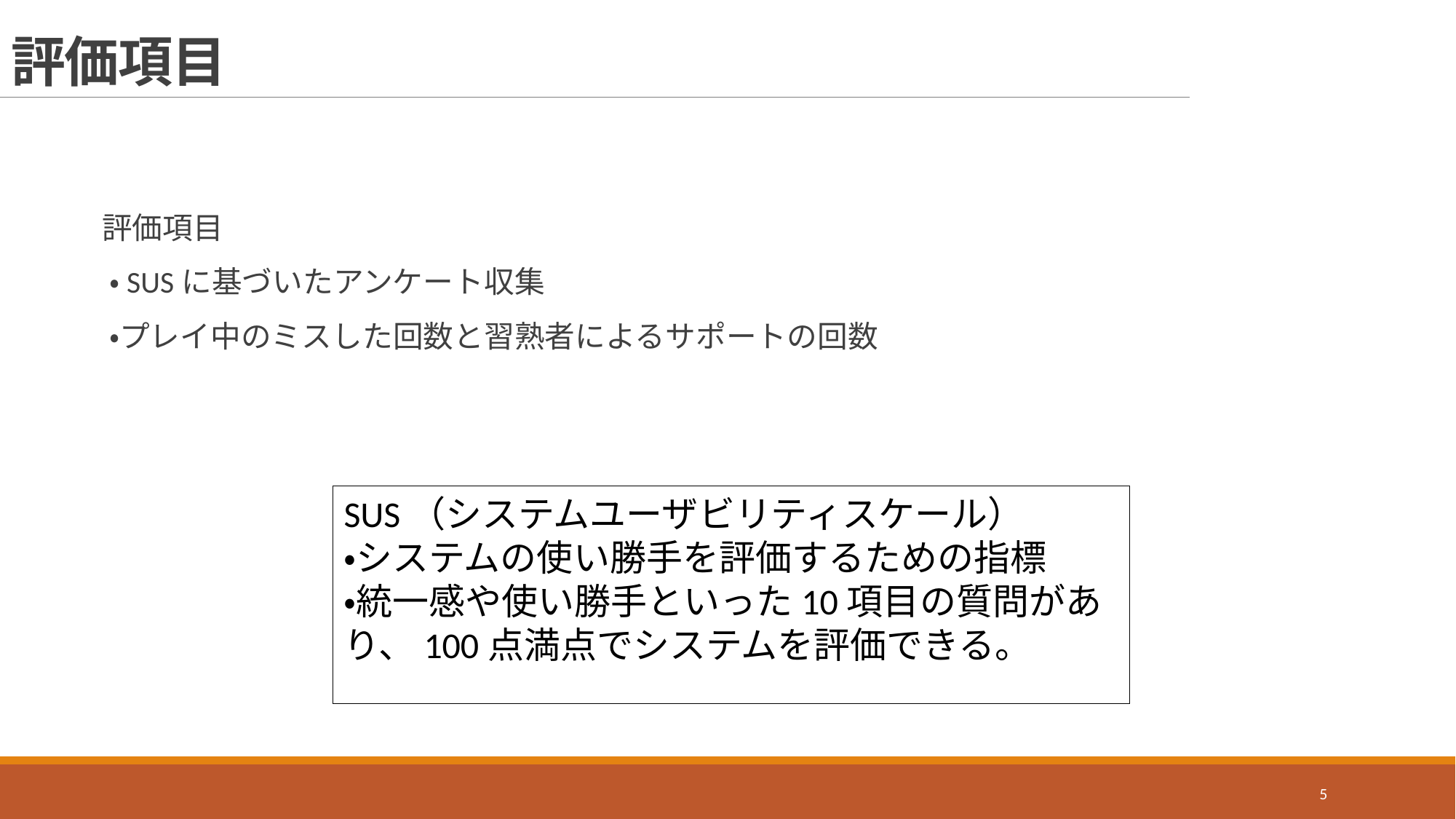

# 評価項目
　　　評価項目
	・SUSに基づいたアンケート収集
	・プレイ中のミスした回数と習熟者によるサポートの回数

SUS（システムユーザビリティスケール）
・システムの使い勝手を評価するための指標
・統一感や使い勝手といった10項目の質問があり、100点満点でシステムを評価できる。

5